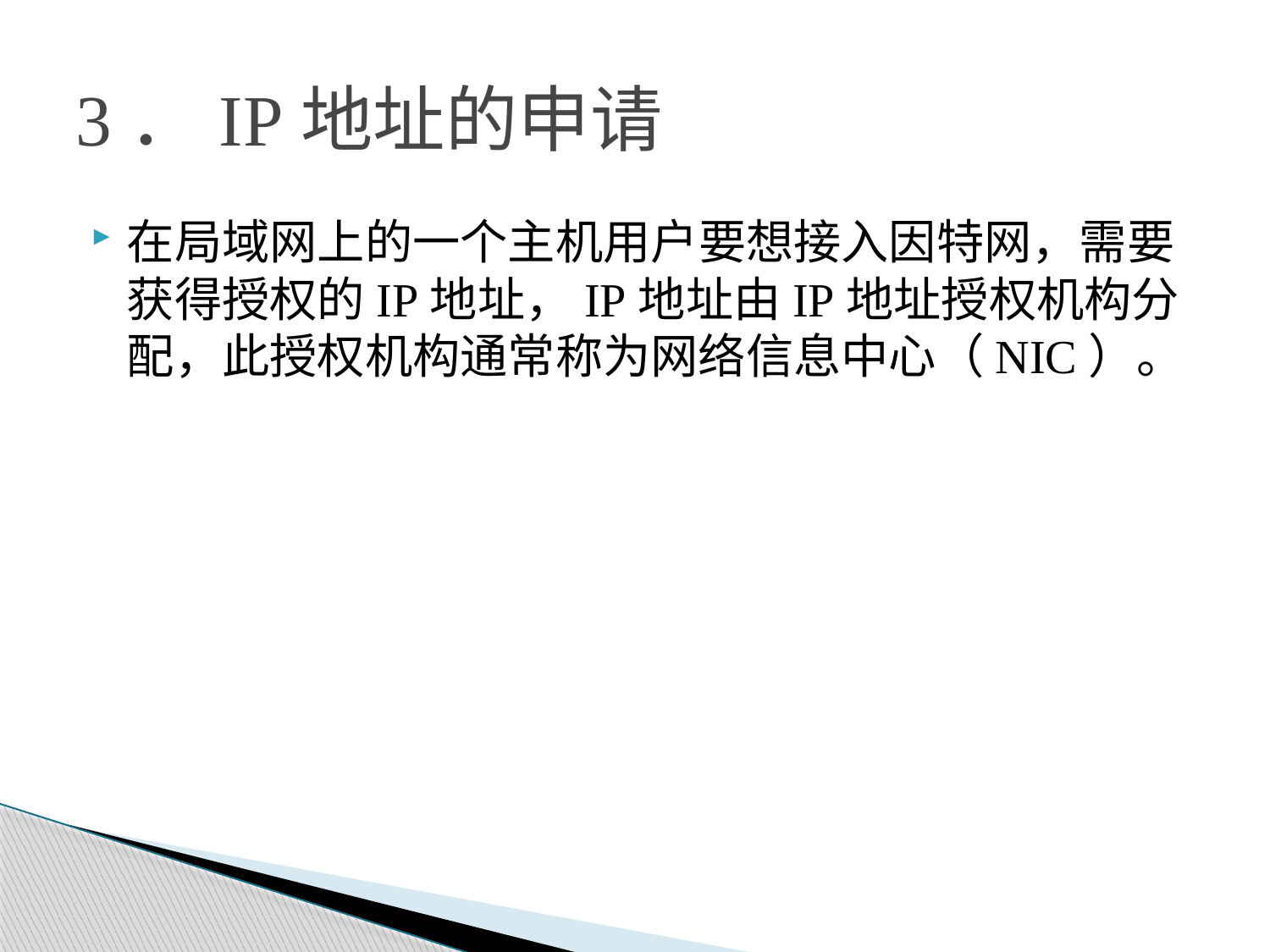

# 3．IP地址的申请
在局域网上的一个主机用户要想接入因特网，需要获得授权的IP地址，IP地址由IP地址授权机构分配，此授权机构通常称为网络信息中心（NIC）。